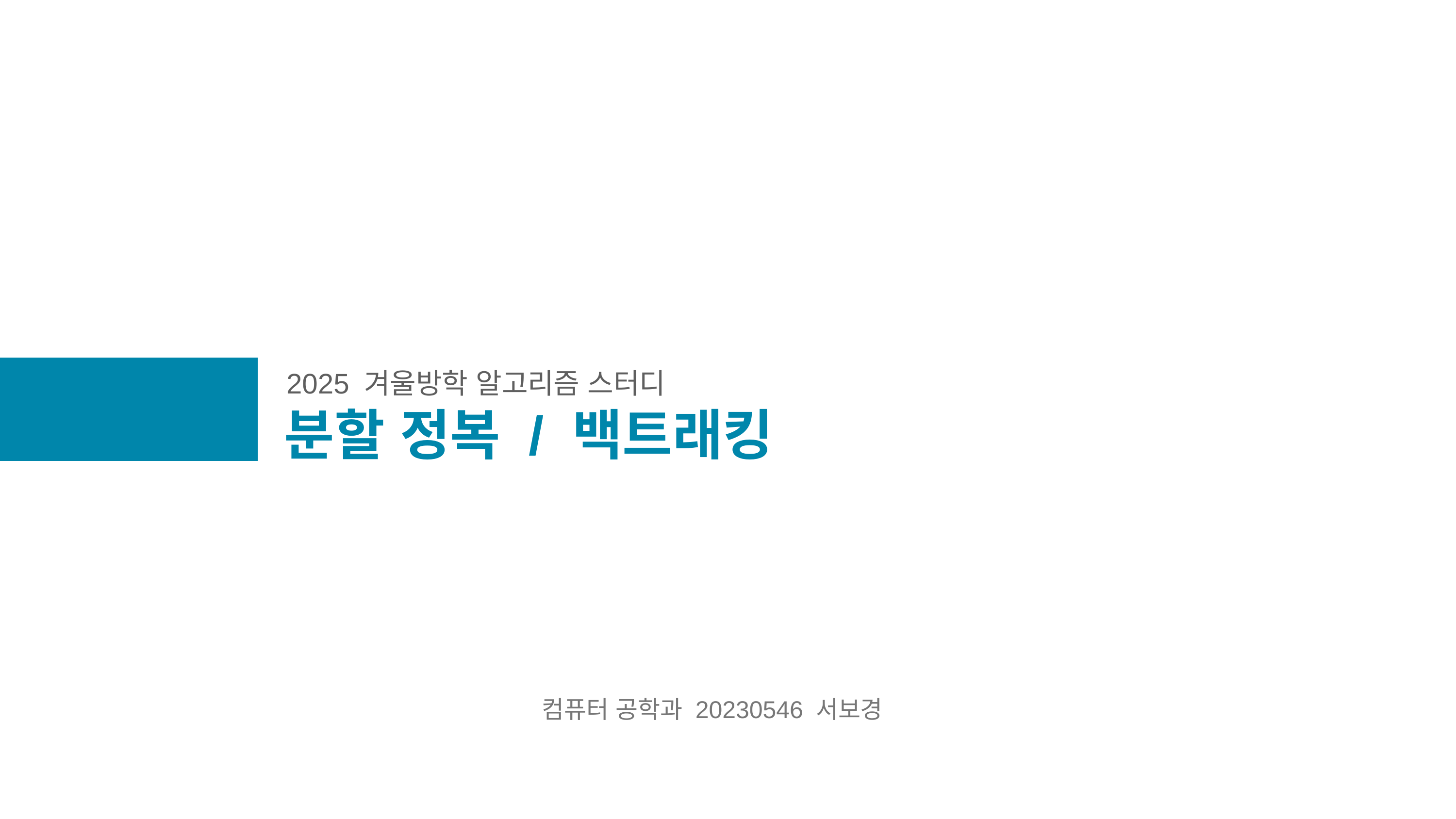

2025 겨울방학 알고리즘 스터디
# 분할 정복 / 백트래킹
컴퓨터 공학과 20230546 서보경